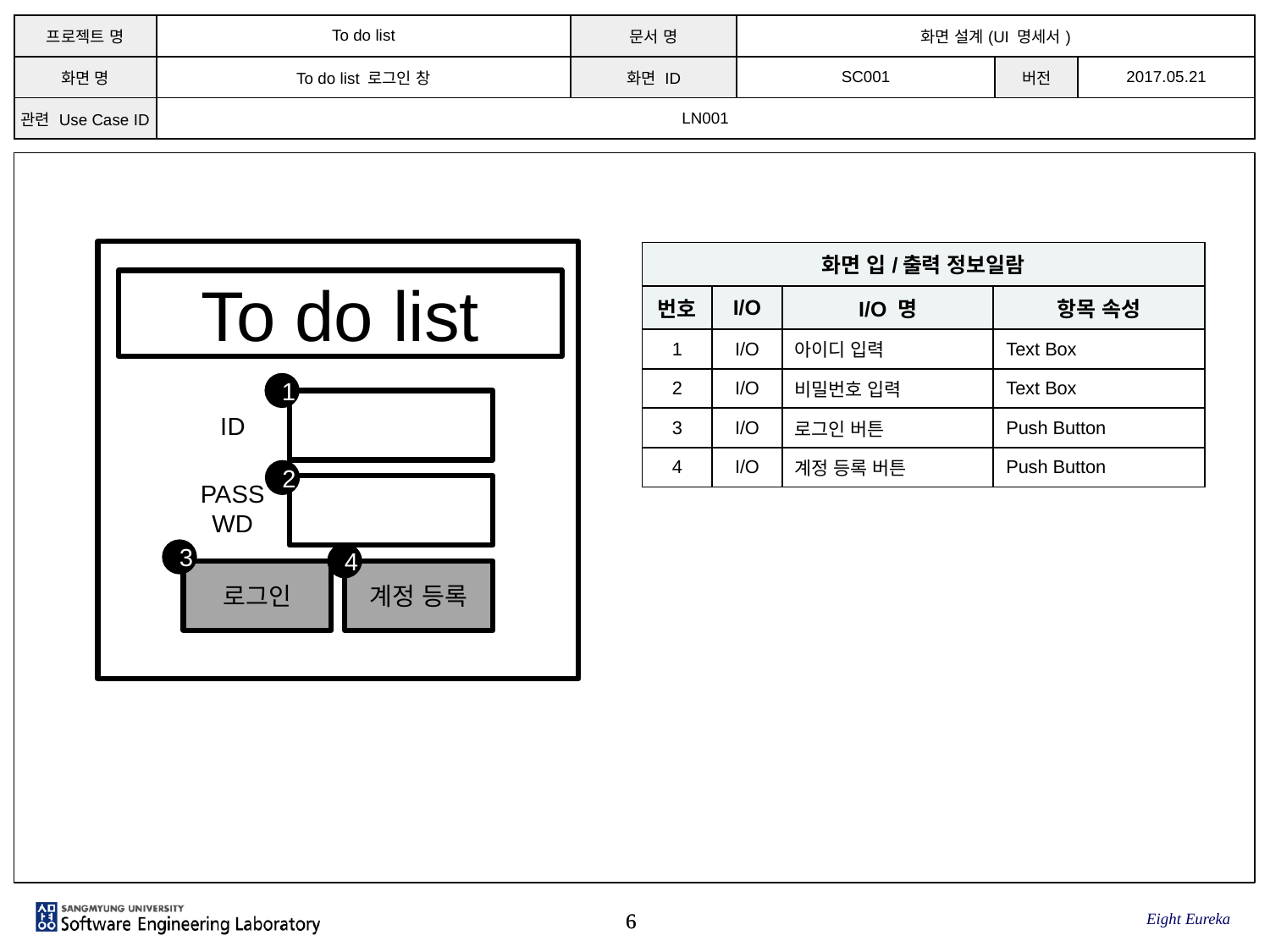

| 프로젝트 명 | To do list | 문서 명 | 화면 설계(UI 명세서) |  |  |
| --- | --- | --- | --- | --- | --- |
| 화면 명 | To do list 로그인 창 | 화면 ID | SC001 | 버전 | 2017.05.21 |
| 관련 Use Case ID | LN001 |  |  |  |  |

To do list
ID

PASSWD

로그인
계정 등록
| 화면 입/출력 정보일람 |  |  |  |
| --- | --- | --- | --- |
| 번호 | I/O | I/O 명 | 항목 속성 |
| 1 | I/O | 아이디 입력 | Text Box |
| 2 | I/O | 비밀번호 입력 | Text Box |
| 3 | I/O | 로그인 버튼 | Push Button |
| 4 | I/O | 계정 등록 버튼 | Push Button |
1
2
3
4
Eight Eureka